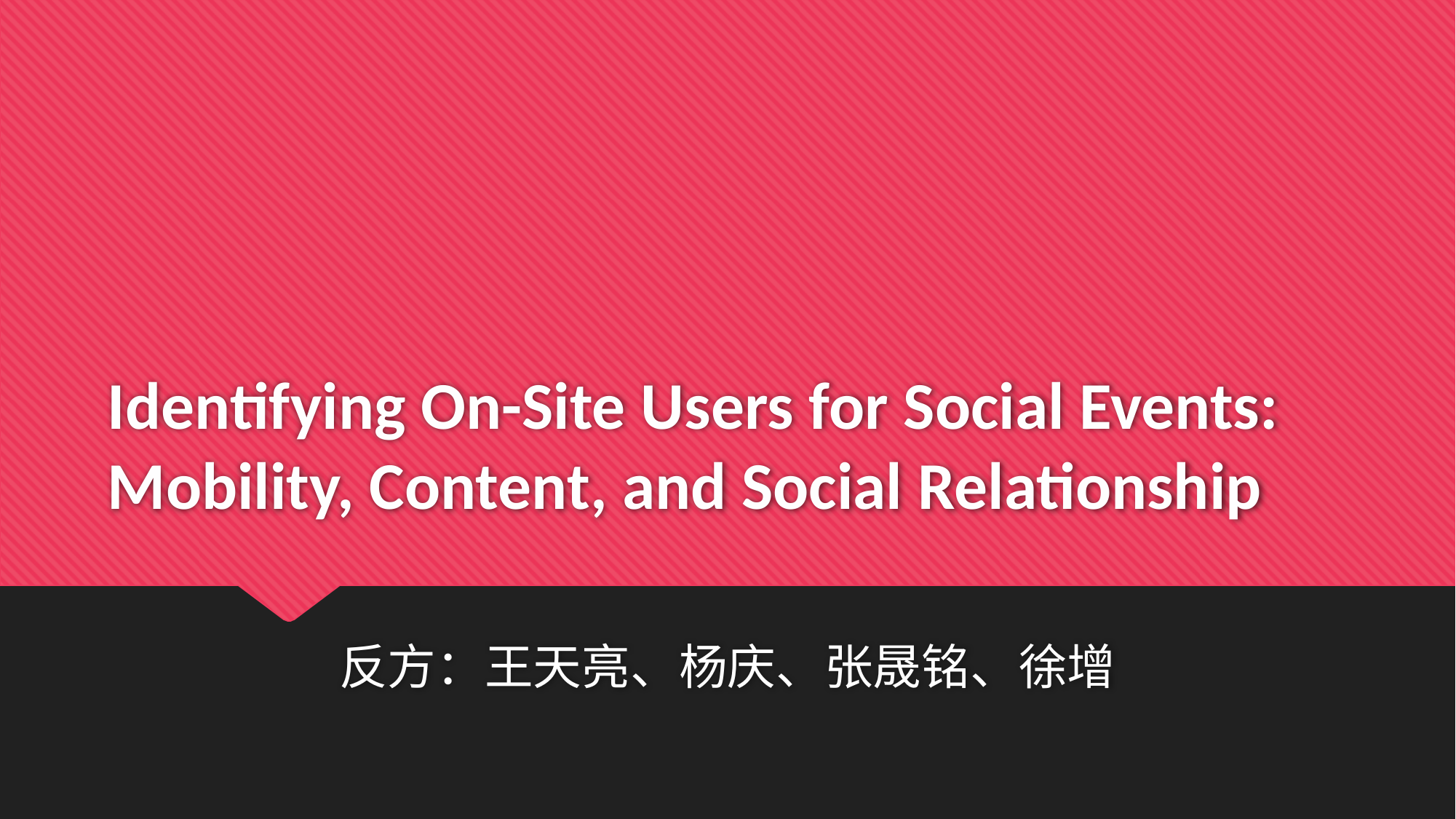

# Identifying On-Site Users for Social Events: Mobility, Content, and Social Relationship
反方：王天亮、杨庆、张晟铭、徐增